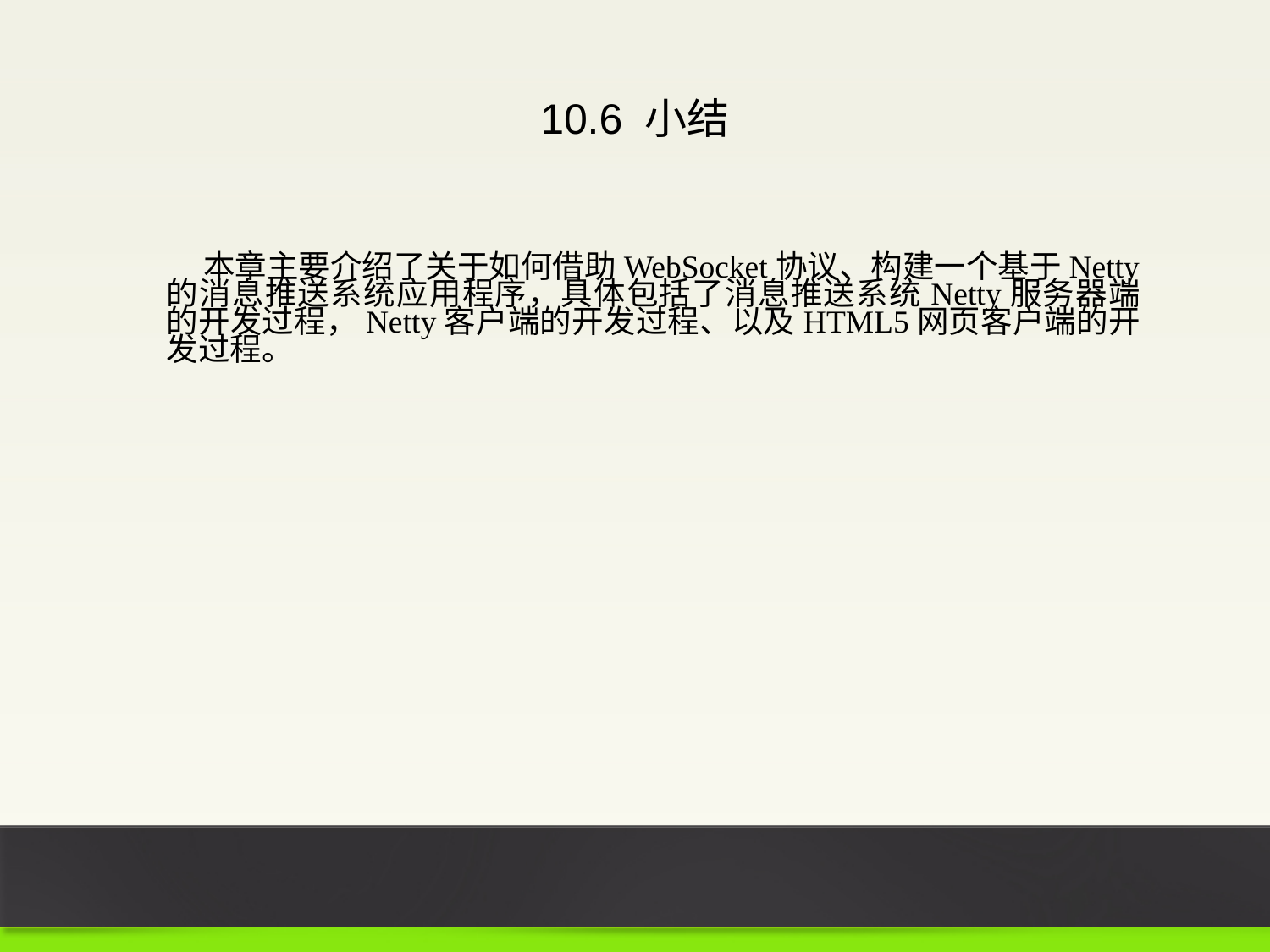

10.6 小结
本章主要介绍了关于如何借助WebSocket协议、构建一个基于Netty的消息推送系统应用程序，具体包括了消息推送系统Netty服务器端的开发过程，Netty客户端的开发过程、以及HTML5网页客户端的开发过程。